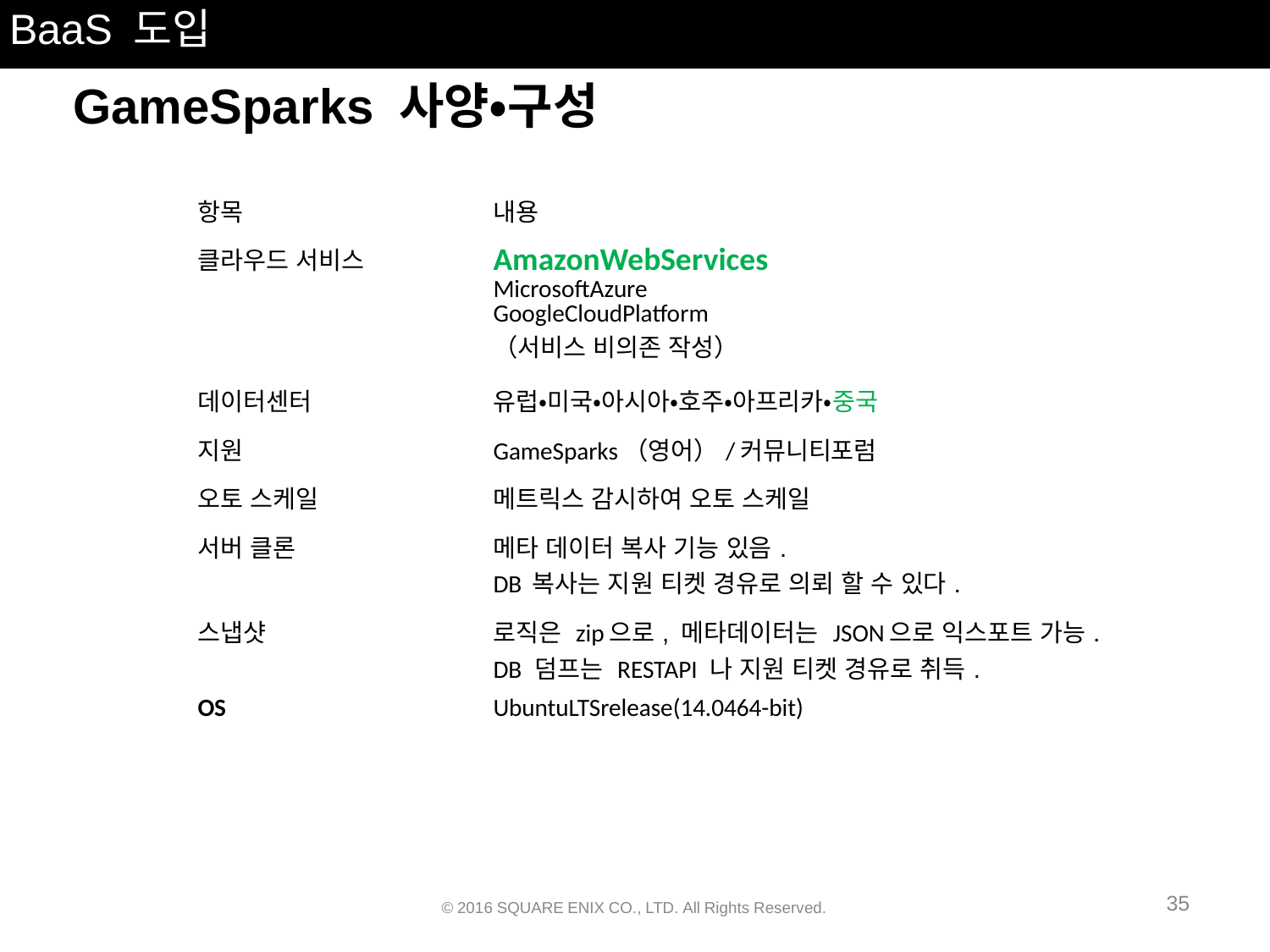

BaaS 도입

	GameSparks 사양・구성
| 항목 | 내용 |
| --- | --- |
| 클라우드 서비스 | AmazonWebServices MicrosoftAzure GoogleCloudPlatform （서비스 비의존 작성） |
| 데이터센터 | 유럽・미국・아시아・호주・아프리카・중국 |
| 지원 | GameSparks（영어）/커뮤니티포럼 |
| 오토 스케일 | 메트릭스 감시하여 오토 스케일 |
| 서버 클론 | 메타 데이터 복사 기능 있음. DB 복사는 지원 티켓 경유로 의뢰 할 수 있다. |
| 스냅샷 | 로직은 zip으로, 메타데이터는 JSON으로 익스포트 가능. DB 덤프는 RESTAPI 나 지원 티켓 경유로 취득. |
| OS | UbuntuLTSrelease(14.0464-bit) |
35
© 2016 SQUARE ENIX CO., LTD. All Rights Reserved.